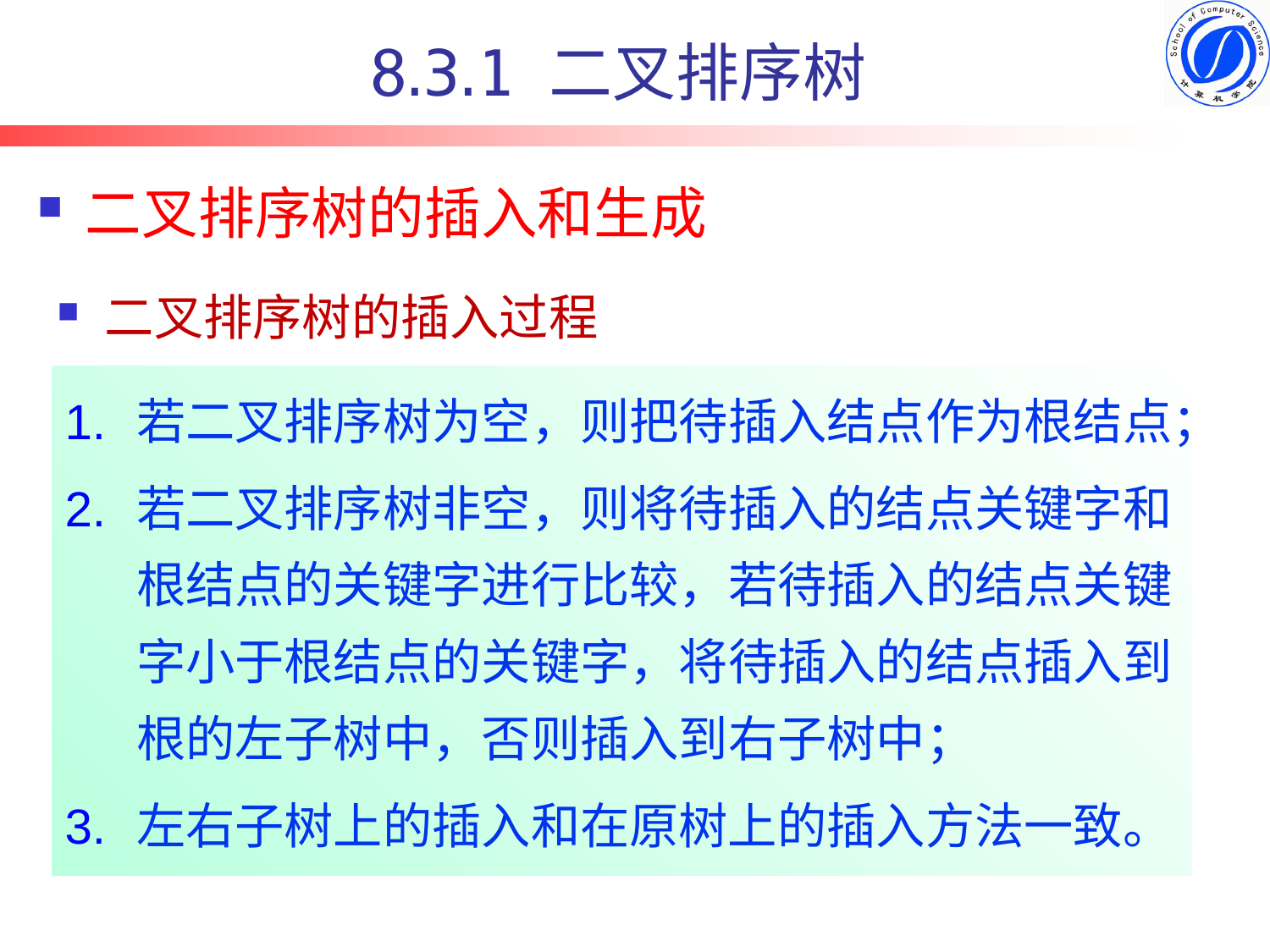

8.3.1 二叉排序树
# 二叉排序树的插入和生成
二叉排序树的插入过程
若二叉排序树为空，则把待插入结点作为根结点；
若二叉排序树非空，则将待插入的结点关键字和根结点的关键字进行比较，若待插入的结点关键字小于根结点的关键字，将待插入的结点插入到根的左子树中，否则插入到右子树中；
左右子树上的插入和在原树上的插入方法一致。